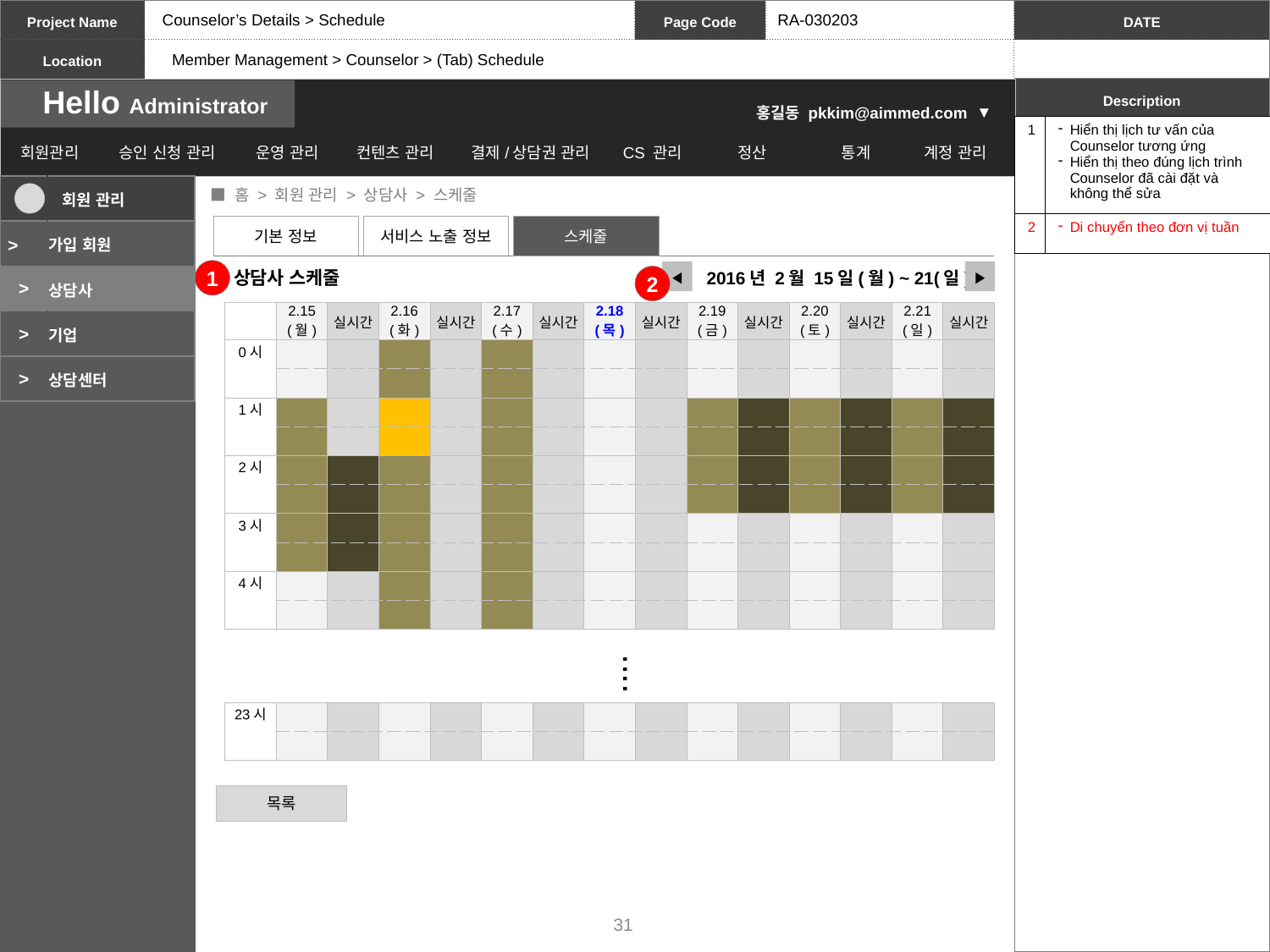

Counselor’s Details > Schedule
RA-030203
Member Management > Counselor > (Tab) Schedule
| 1 | Hiển thị lịch tư vấn của Counselor tương ứng Hiển thị theo đúng lịch trình Counselor đã cài đặt và không thể sửa |
| --- | --- |
| 2 | Di chuyển theo đơn vị tuần |
   ■ 홈 > 회원 관리 > 상담사 > 스케줄

|  | 회원 관리 |
| --- | --- |
| > | 가입 회원 |
| > | 상담사 |
| > | 기업 |
| > | 상담센터 |

기본 정보
서비스 노출 정보
스케줄
상담사 스케줄
1
2016년 2월 15일(월) ~ 21(일)
◀
▶
2
|  | 2.15 (월) | 실시간 | 2.16 (화) | 실시간 | 2.17 (수) | 실시간 | 2.18 (목) | 실시간 | 2.19 (금) | 실시간 | 2.20 (토) | 실시간 | 2.21 (일) | 실시간 |
| --- | --- | --- | --- | --- | --- | --- | --- | --- | --- | --- | --- | --- | --- | --- |
| 0시 |  |  |  |  |  |  |  |  |  |  |  |  |  |  |
|  |  |  |  |  |  |  |  |  |  |  |  |  |  |  |
| 1시 |  |  |  |  |  |  |  |  |  |  |  |  |  |  |
|  |  |  |  |  |  |  |  |  |  |  |  |  |  |  |
| 2시 |  |  |  |  |  |  |  |  |  |  |  |  |  |  |
|  |  |  |  |  |  |  |  |  |  |  |  |  |  |  |
| 3시 |  |  |  |  |  |  |  |  |  |  |  |  |  |  |
|  |  |  |  |  |  |  |  |  |  |  |  |  |  |  |
| 4시 |  |  |  |  |  |  |  |  |  |  |  |  |  |  |
|  |  |  |  |  |  |  |  |  |  |  |  |  |  |  |
....
| 23시 |  |  |  |  |  |  |  |  |  |  |  |  |  |  |
| --- | --- | --- | --- | --- | --- | --- | --- | --- | --- | --- | --- | --- | --- | --- |
|  |  |  |  |  |  |  |  |  |  |  |  |  |  |  |
목록
31